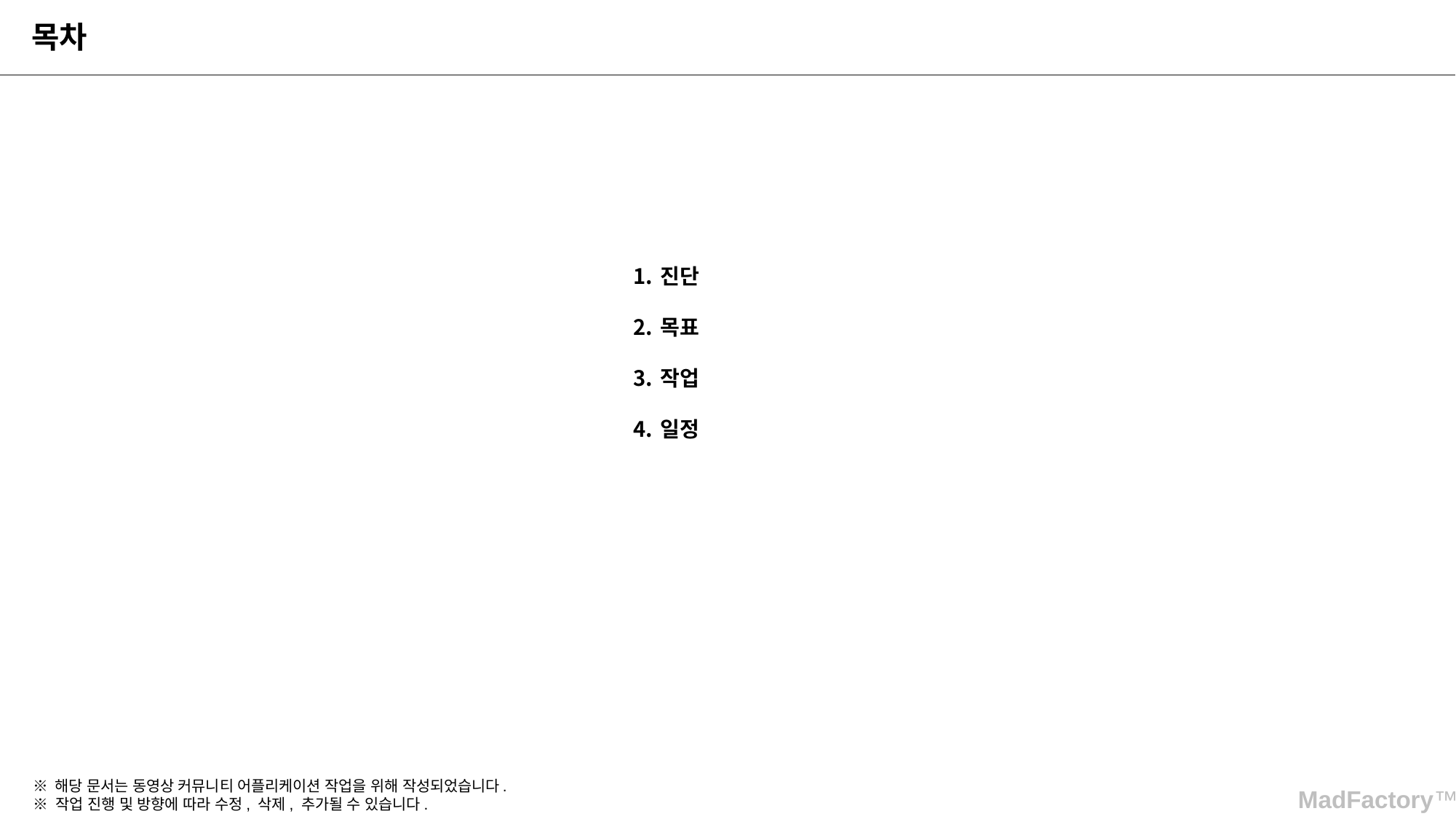

목차

진단
목표
작업
일정

※ 해당 문서는 동영상 커뮤니티 어플리케이션 작업을 위해 작성되었습니다.
※ 작업 진행 및 방향에 따라 수정, 삭제, 추가될 수 있습니다.
MadFactory™